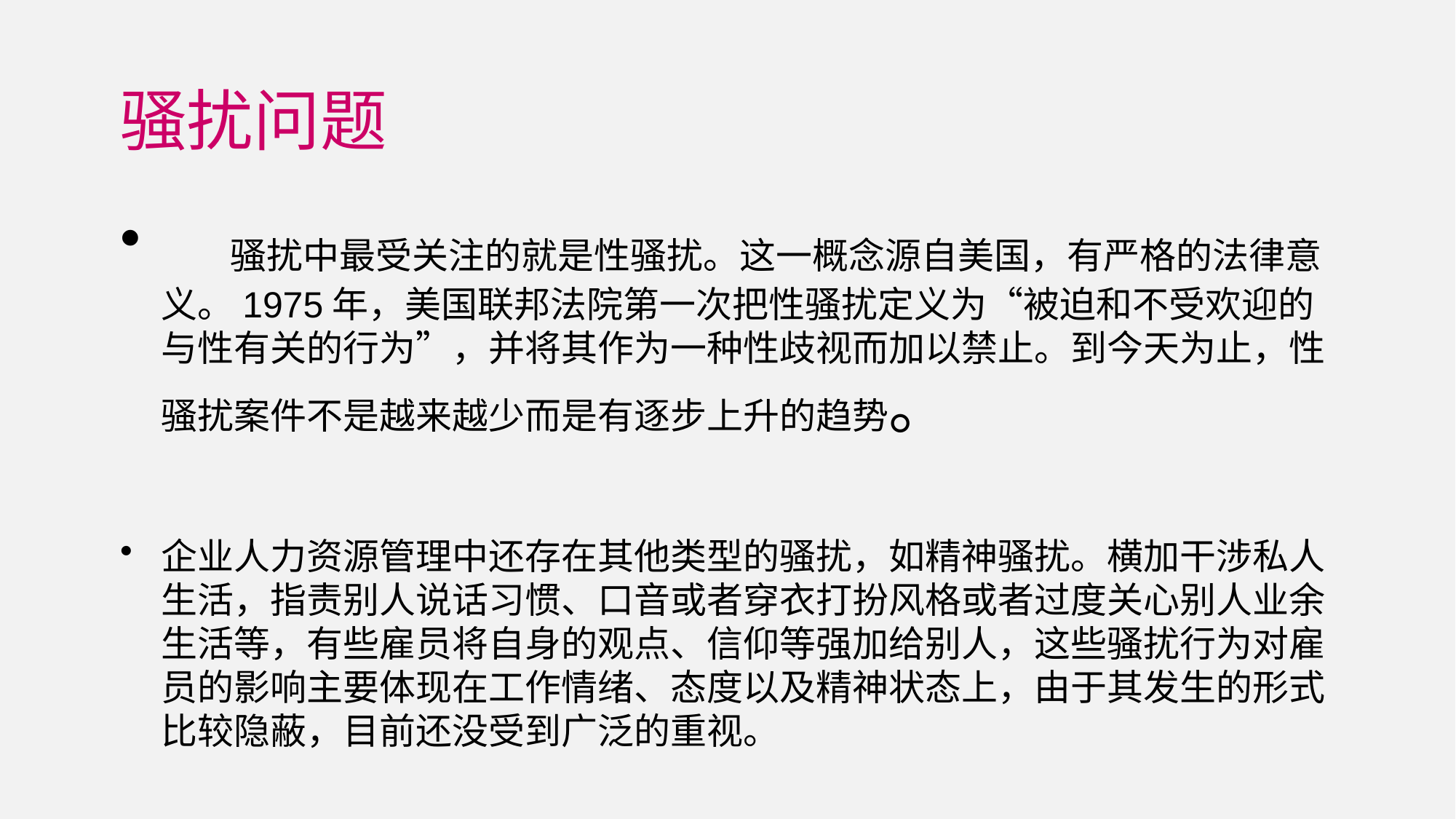

骚扰问题
    骚扰中最受关注的就是性骚扰。这一概念源自美国，有严格的法律意义。1975年，美国联邦法院第一次把性骚扰定义为“被迫和不受欢迎的与性有关的行为”，并将其作为一种性歧视而加以禁止。到今天为止，性骚扰案件不是越来越少而是有逐步上升的趋势。

企业人力资源管理中还存在其他类型的骚扰，如精神骚扰。横加干涉私人生活，指责别人说话习惯、口音或者穿衣打扮风格或者过度关心别人业余生活等，有些雇员将自身的观点、信仰等强加给别人，这些骚扰行为对雇员的影响主要体现在工作情绪、态度以及精神状态上，由于其发生的形式比较隐蔽，目前还没受到广泛的重视。